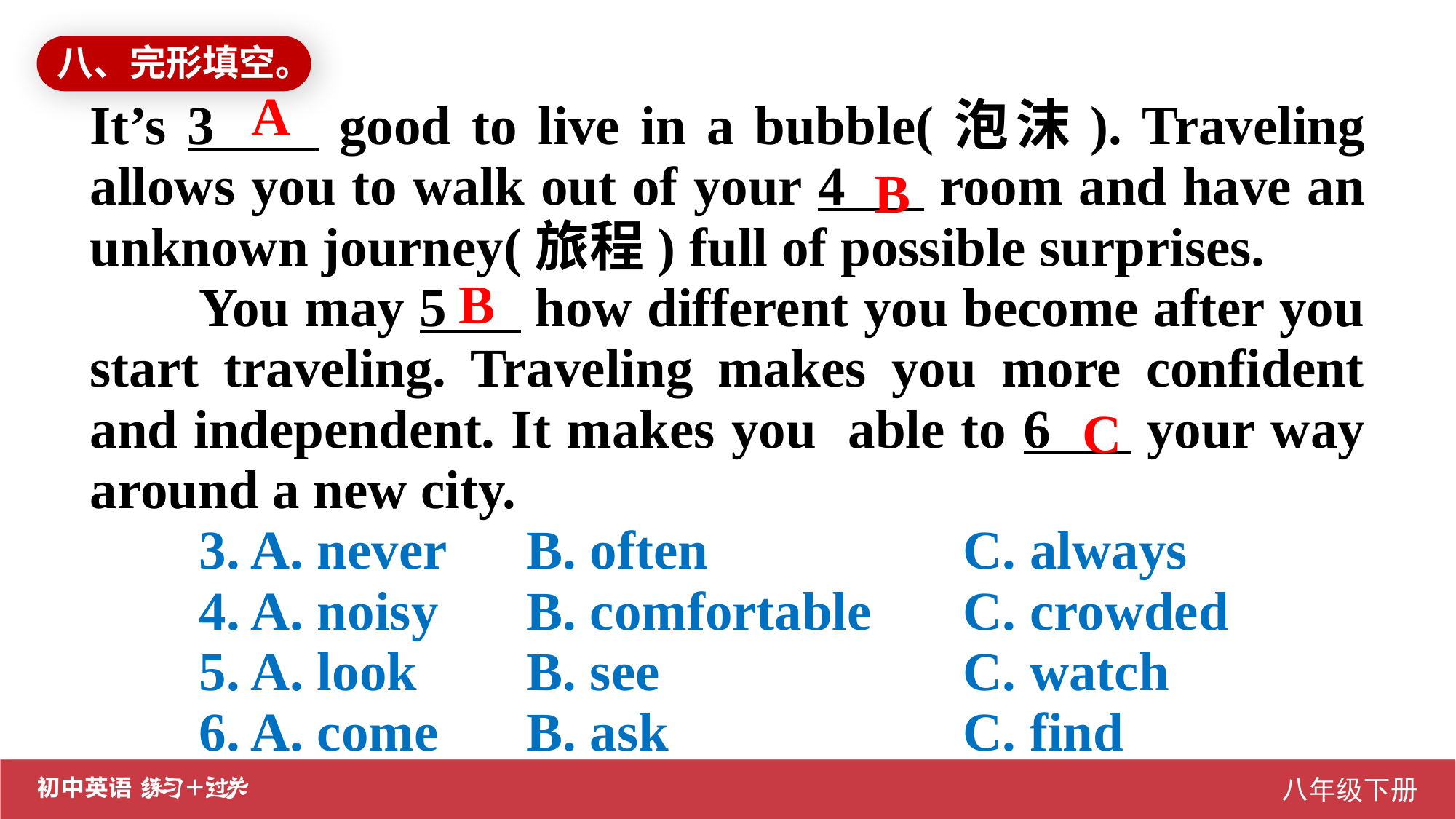

八、完形填空。

A
It’s 3      good to live in a bubble(泡沫). Traveling allows you to walk out of your 4      room and have an unknown journey(旅程) full of possible surprises.
You may 5      how different you become after you start traveling. Traveling makes you more confident and independent. It makes you  able to 6      your way around a new city.
3. A. never	B. often			C. always
4. A. noisy	B. comfortable	C. crowded
5. A. look	B. see			C. watch
6. A. come	B. ask			C. find
B
B
C